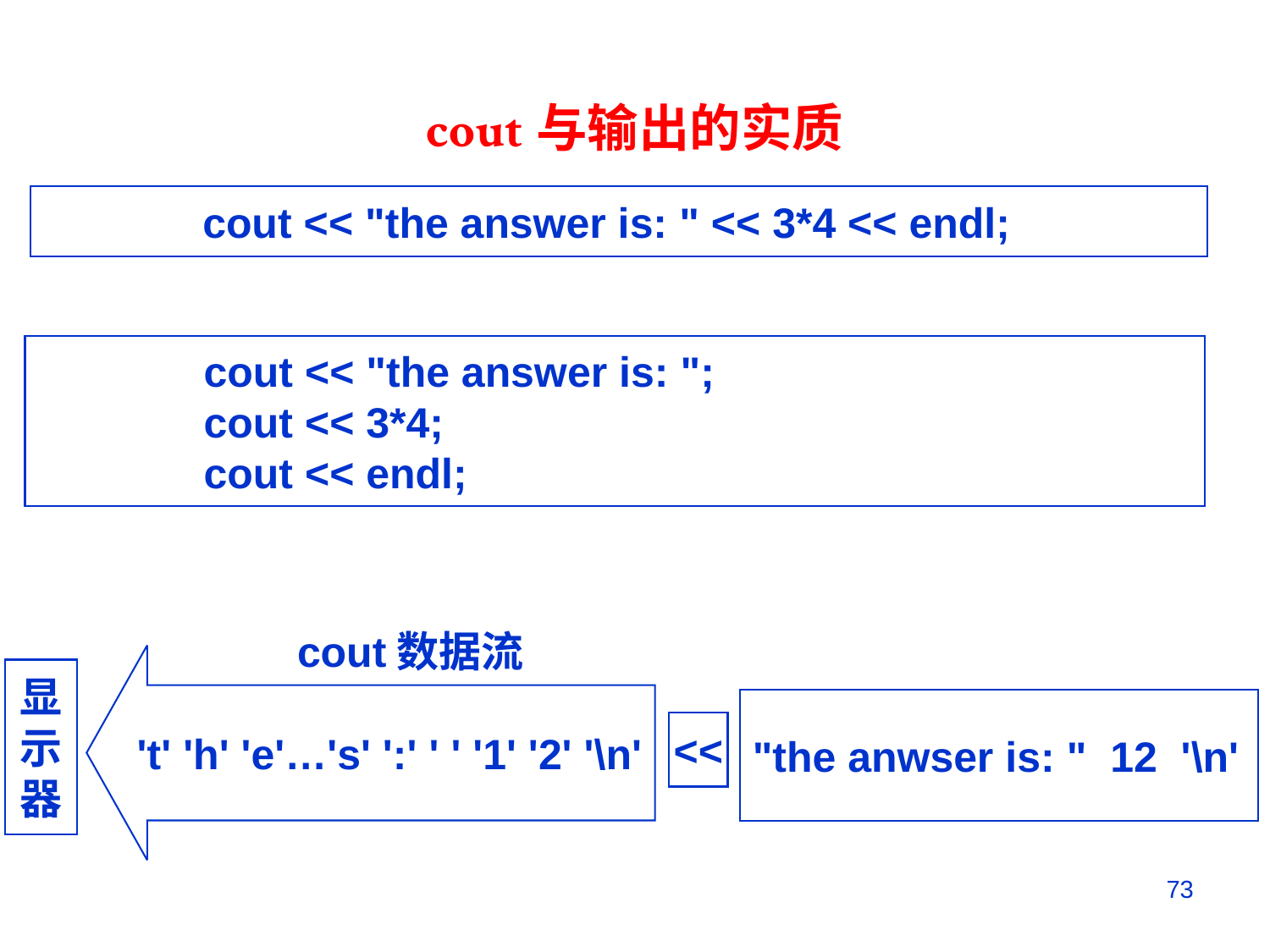

cout与输出的实质
cout << "the answer is: " << 3*4 << endl;
              cout << "the answer is: ";
              cout << 3*4;
              cout << endl;
cout数据流
't' 'h' 'e'…'s' ':' ' ' '1' '2' '\n'
显
示
器
"the anwser is: "  12  '\n'
<<
73